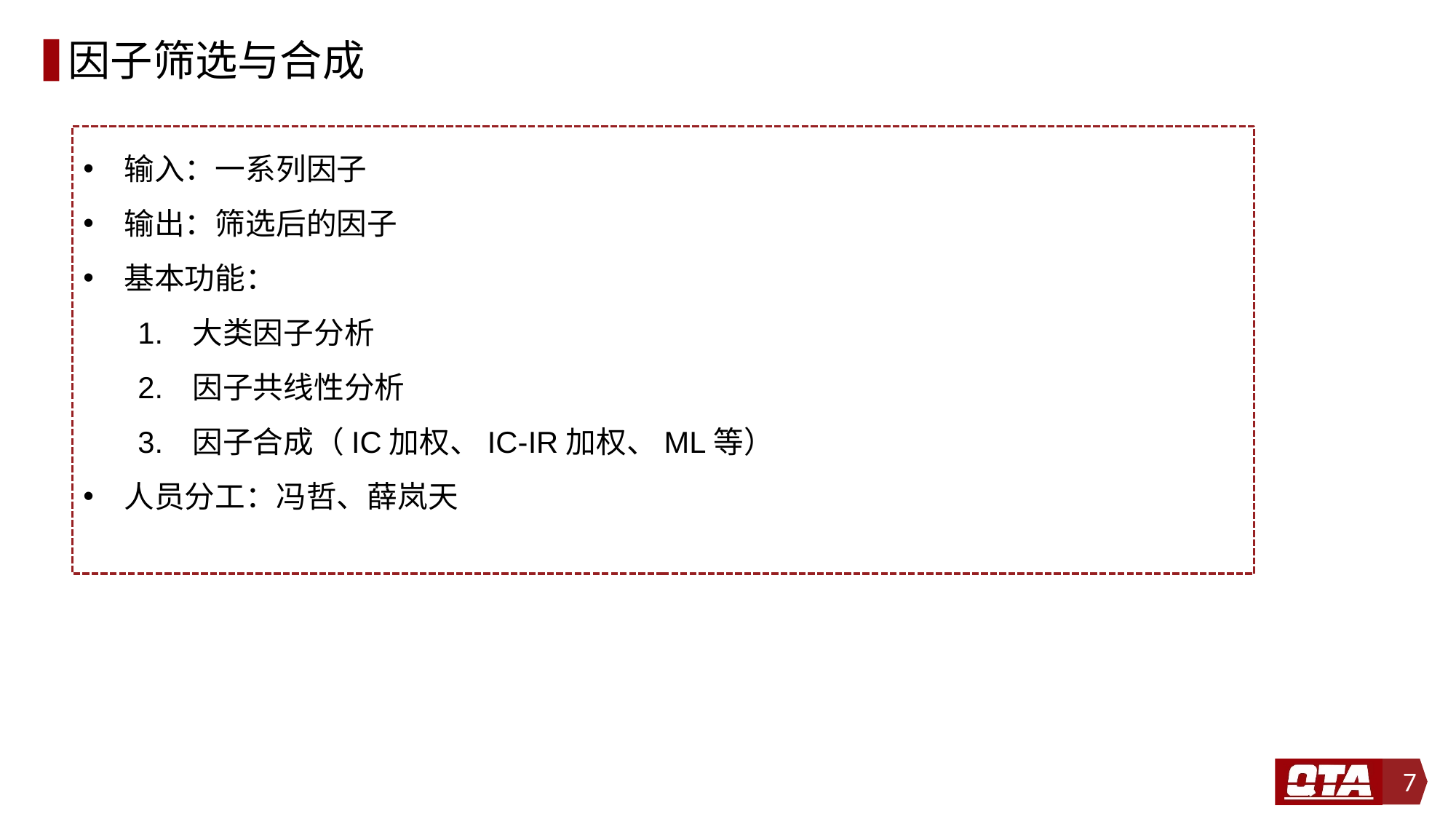

# 因子筛选与合成
输入：一系列因子
输出：筛选后的因子
基本功能：
大类因子分析
因子共线性分析
因子合成（IC加权、IC-IR加权、ML等）
人员分工：冯哲、薛岚天

7